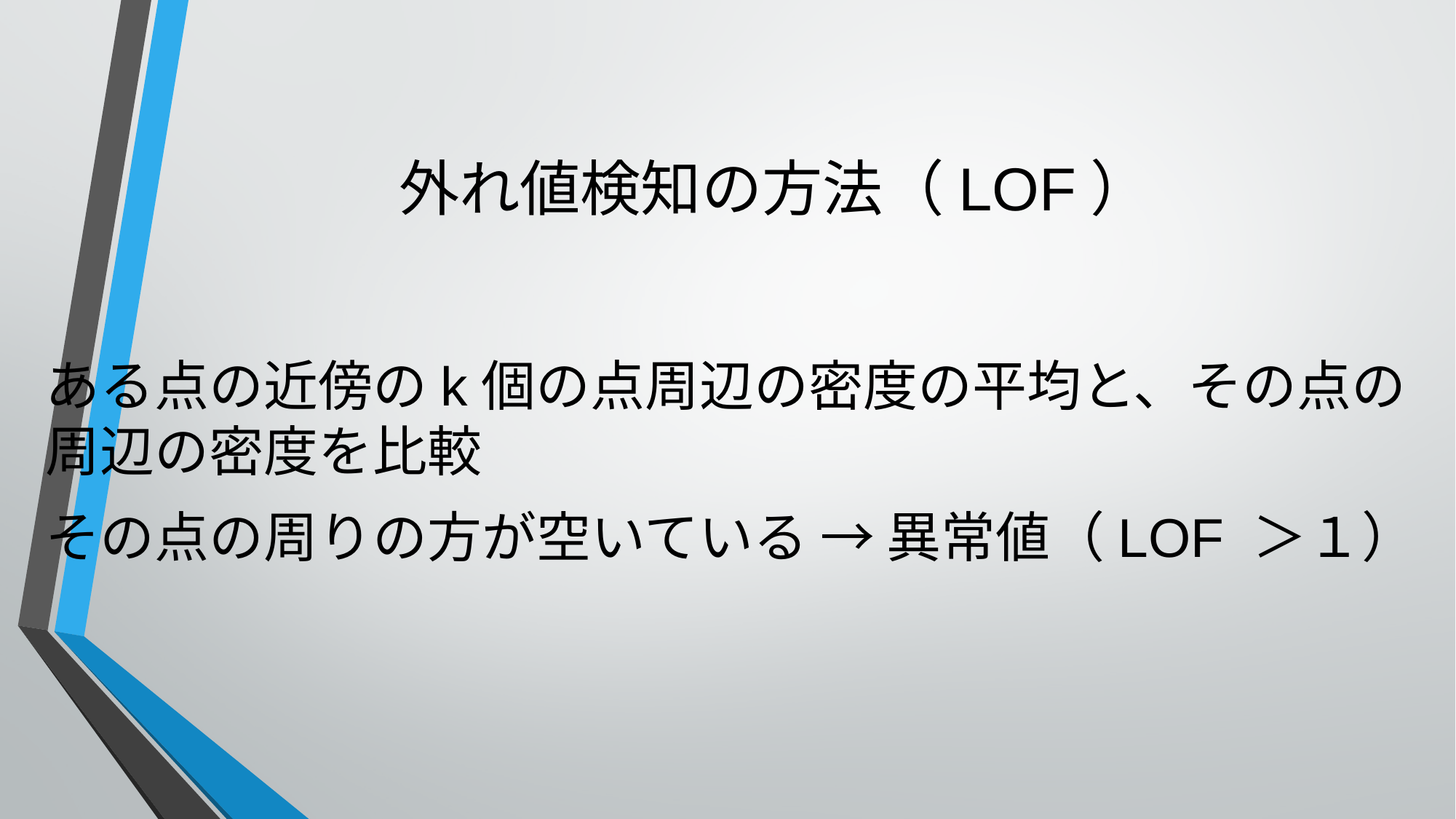

# 外れ値検知の方法（LOF）
ある点の近傍のk個の点周辺の密度の平均と、その点の周辺の密度を比較
その点の周りの方が空いている → 異常値（LOF ＞１）